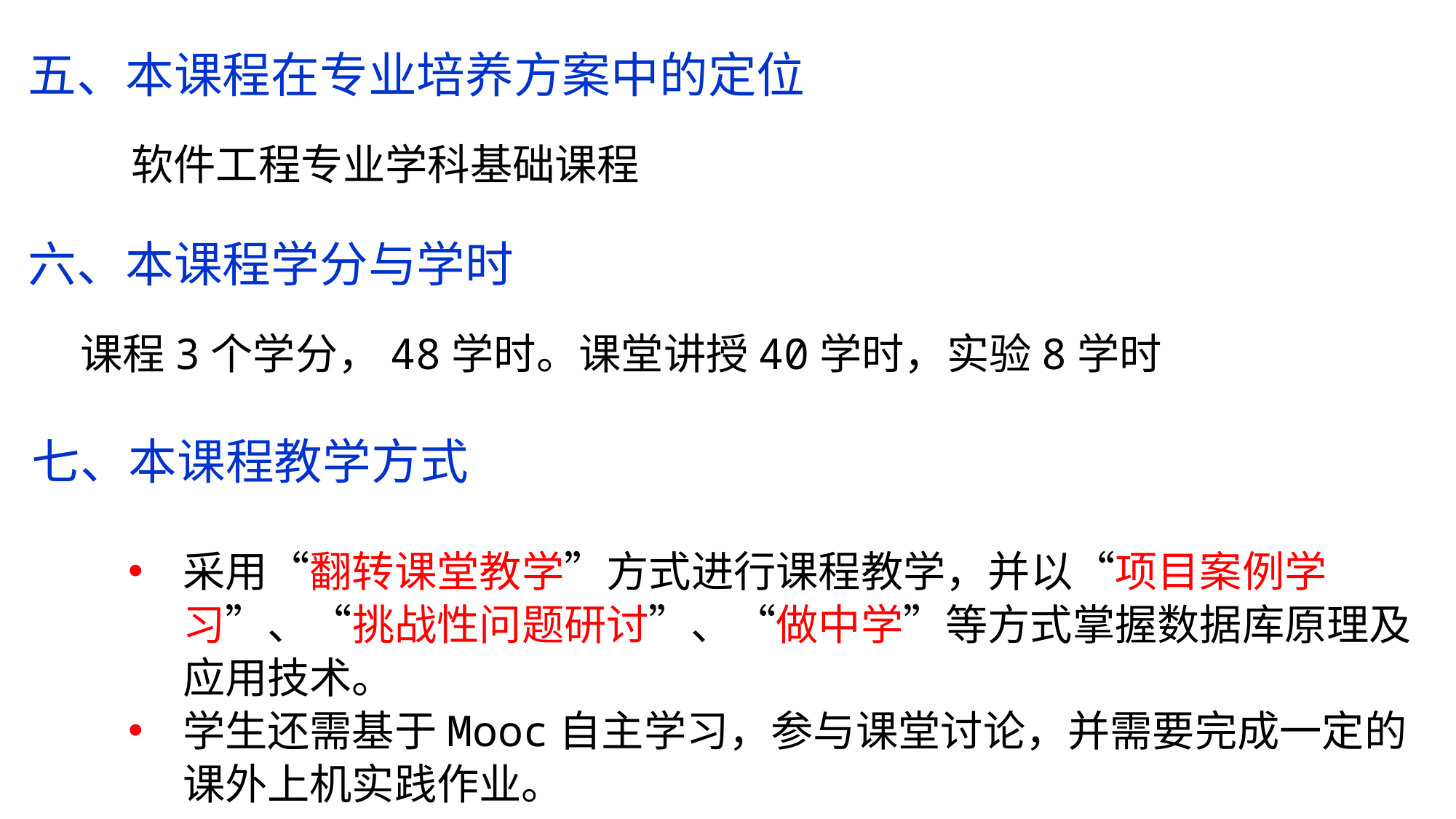

五、本课程在专业培养方案中的定位
软件工程专业学科基础课程
六、本课程学分与学时
课程3个学分，48学时。课堂讲授40学时，实验8学时
七、本课程教学方式
采用“翻转课堂教学”方式进行课程教学，并以“项目案例学习”、“挑战性问题研讨”、“做中学”等方式掌握数据库原理及应用技术。
学生还需基于Mooc自主学习，参与课堂讨论，并需要完成一定的课外上机实践作业。